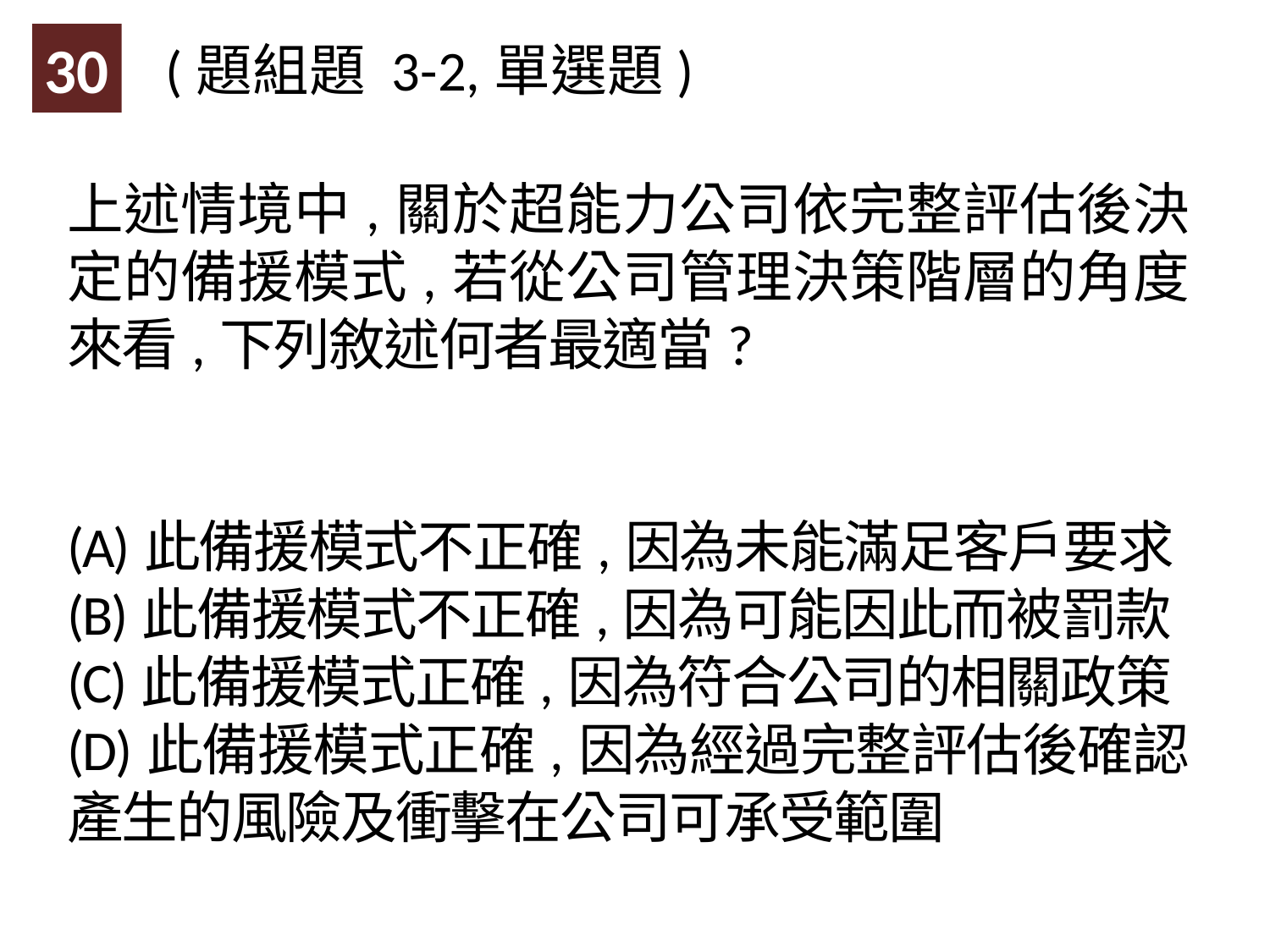

30
(題組題 3-2,單選題)
上述情境中,關於超能力公司依完整評估後決定的備援模式,若從公司管理決策階層的角度來看,下列敘述何者最適當?

(A)此備援模式不正確,因為未能滿足客戶要求
(B)此備援模式不正確,因為可能因此而被罰款
(C)此備援模式正確,因為符合公司的相關政策
(D)此備援模式正確,因為經過完整評估後確認產生的風險及衝擊在公司可承受範圍